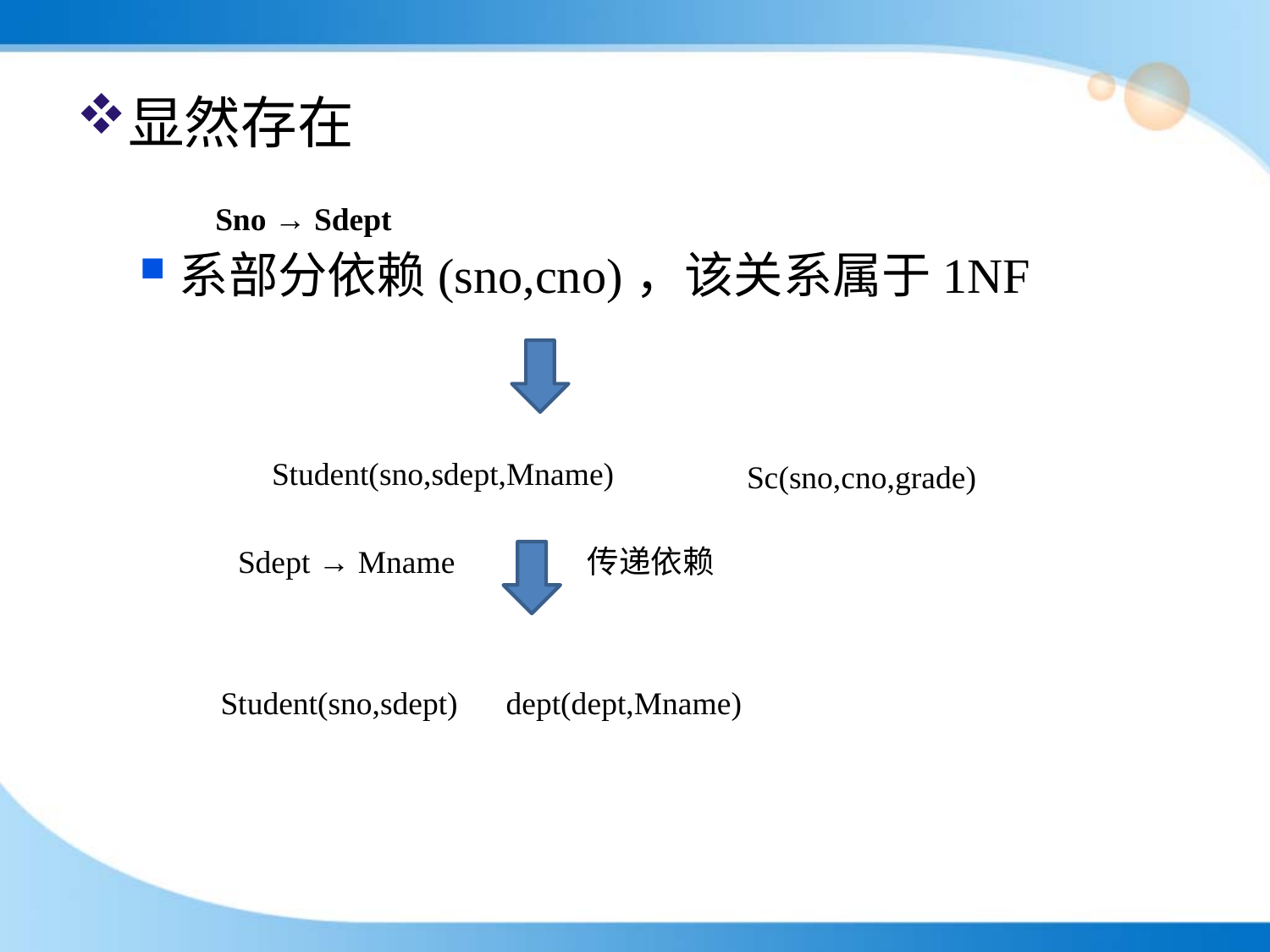

显然存在

系部分依赖(sno,cno)，该关系属于1NF
Sno → Sdept

Student(sno,sdept,Mname)
Sc(sno,cno,grade)
Sdept → Mname
传递依赖

Student(sno,sdept)      dept(dept,Mname)